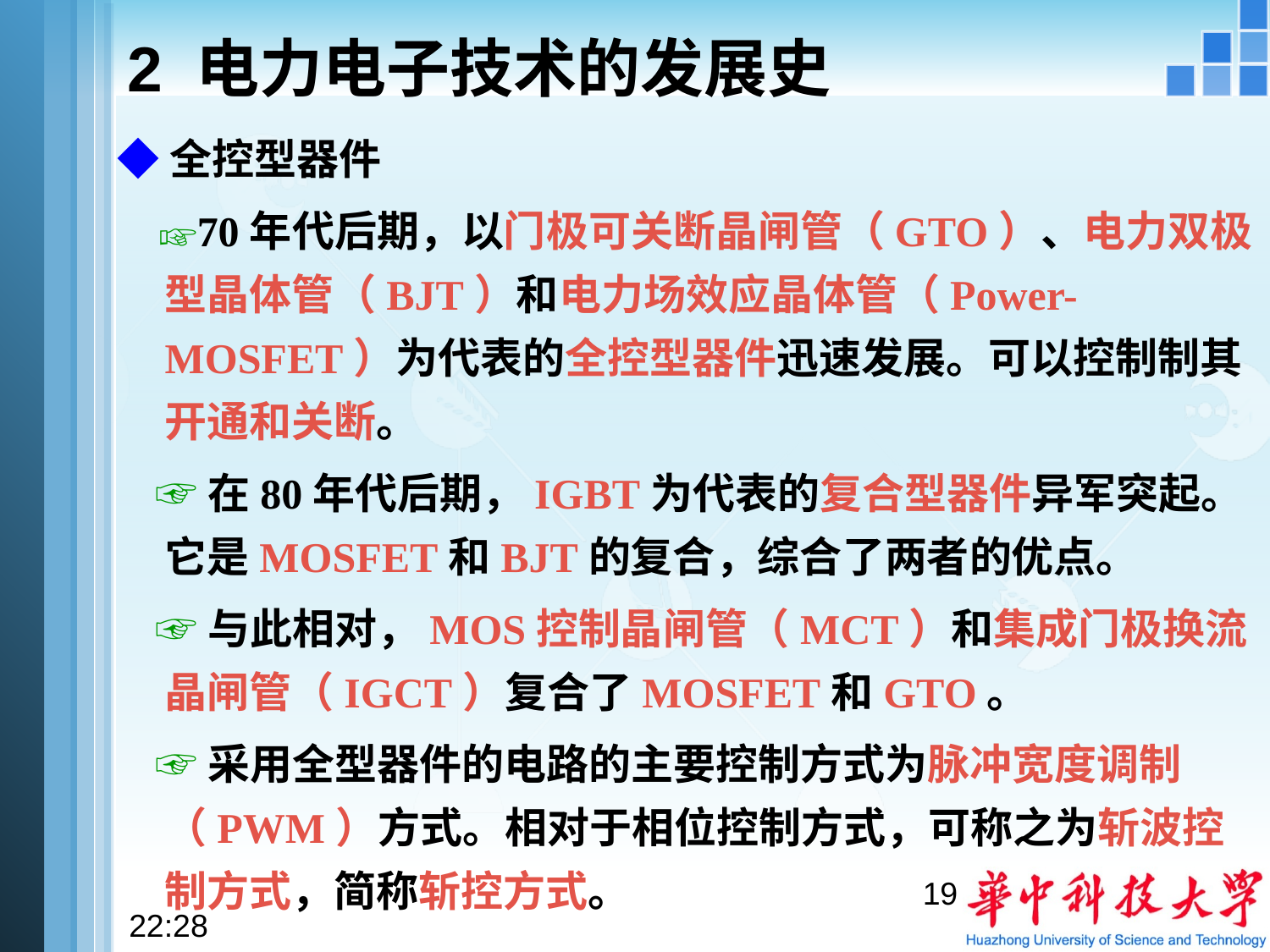

# 2 电力电子技术的发展史
◆全控型器件
    ☞70年代后期，以门极可关断晶闸管（GTO）、电力双极型晶体管（BJT）和电力场效应晶体管（Power-MOSFET）为代表的全控型器件迅速发展。可以控制制其开通和关断。
    ☞在80年代后期，IGBT为代表的复合型器件异军突起。它是MOSFET和BJT的复合，综合了两者的优点。
    ☞与此相对，MOS控制晶闸管（MCT）和集成门极换流晶闸管（IGCT）复合了MOSFET和GTO。
    ☞采用全型器件的电路的主要控制方式为脉冲宽度调制（PWM）方式。相对于相位控制方式，可称之为斩波控制方式，简称斩控方式。

19
22:28